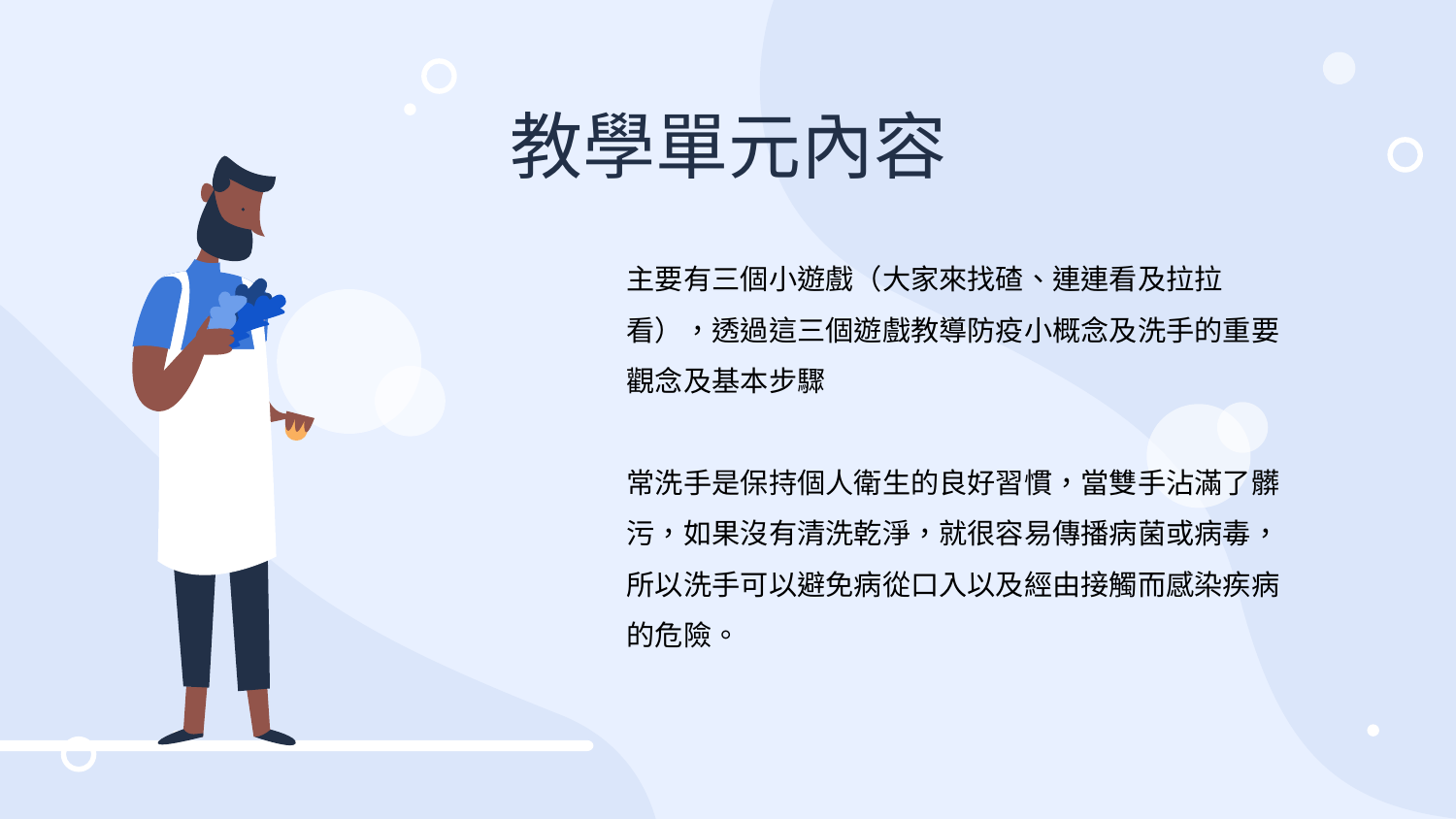

# 教學單元內容

主要有三個小遊戲（大家來找碴、連連看及拉拉看），透過這三個遊戲教導防疫小概念及洗手的重要觀念及基本步驟

常洗手是保持個人衛生的良好習慣，當雙手沾滿了髒污，如果沒有清洗乾淨，就很容易傳播病菌或病毒，所以洗手可以避免病從口入以及經由接觸而感染疾病的危險。